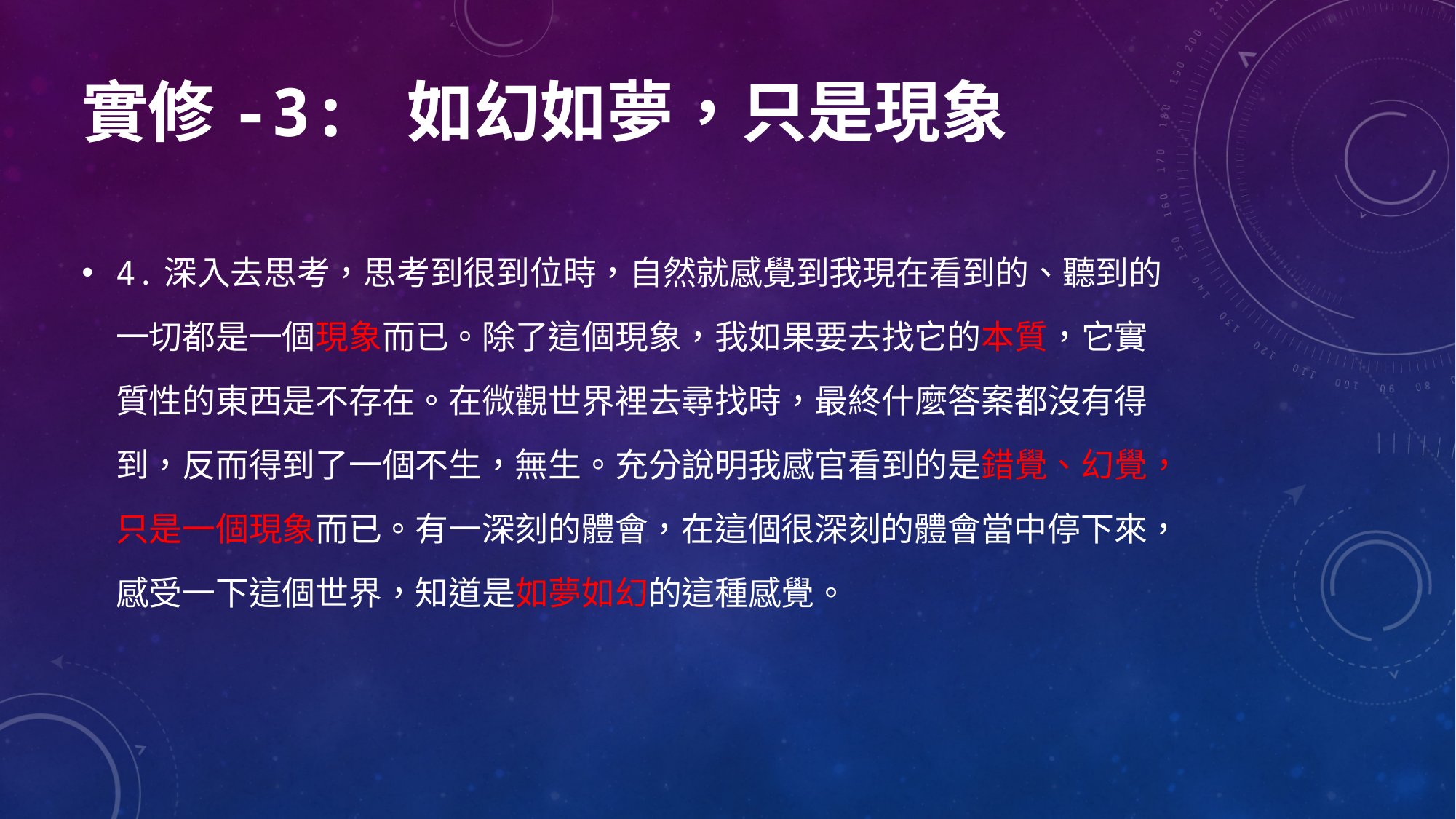

# 實修-3: 如幻如夢，只是現象

4.深入去思考，思考到很到位時，自然就感覺到我現在看到的、聽到的一切都是一個現象而已。除了這個現象，我如果要去找它的本質，它實質性的東西是不存在。在微觀世界裡去尋找時，最終什麼答案都沒有得到，反而得到了一個不生，無生。充分說明我感官看到的是錯覺、幻覺，只是一個現象而已。有一深刻的體會，在這個很深刻的體會當中停下來，感受一下這個世界，知道是如夢如幻的這種感覺。